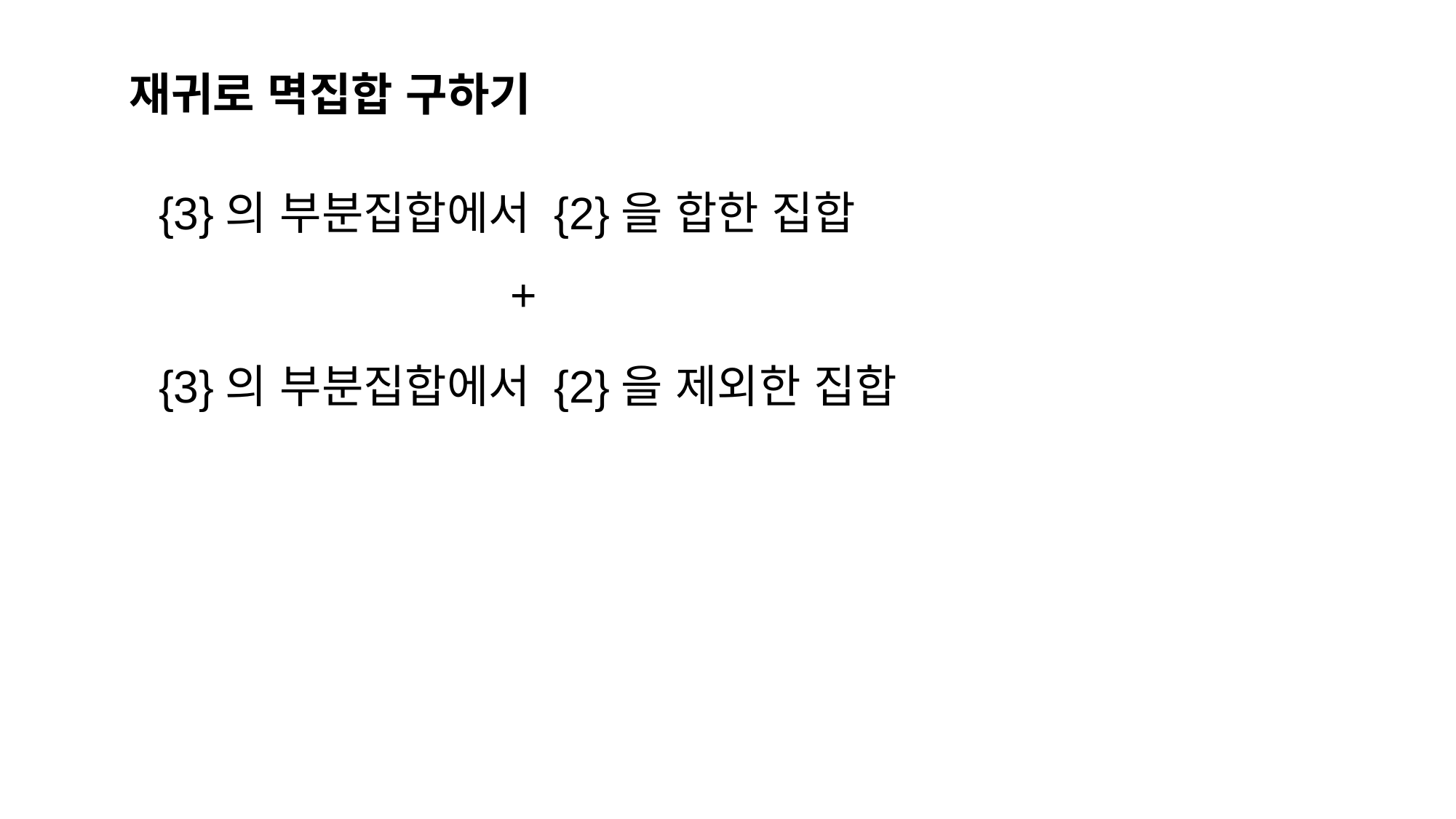

# 재귀로 멱집합 구하기
{3}의 부분집합에서 {2}을 합한 집합
                            +
{3}의 부분집합에서 {2}을 제외한 집합